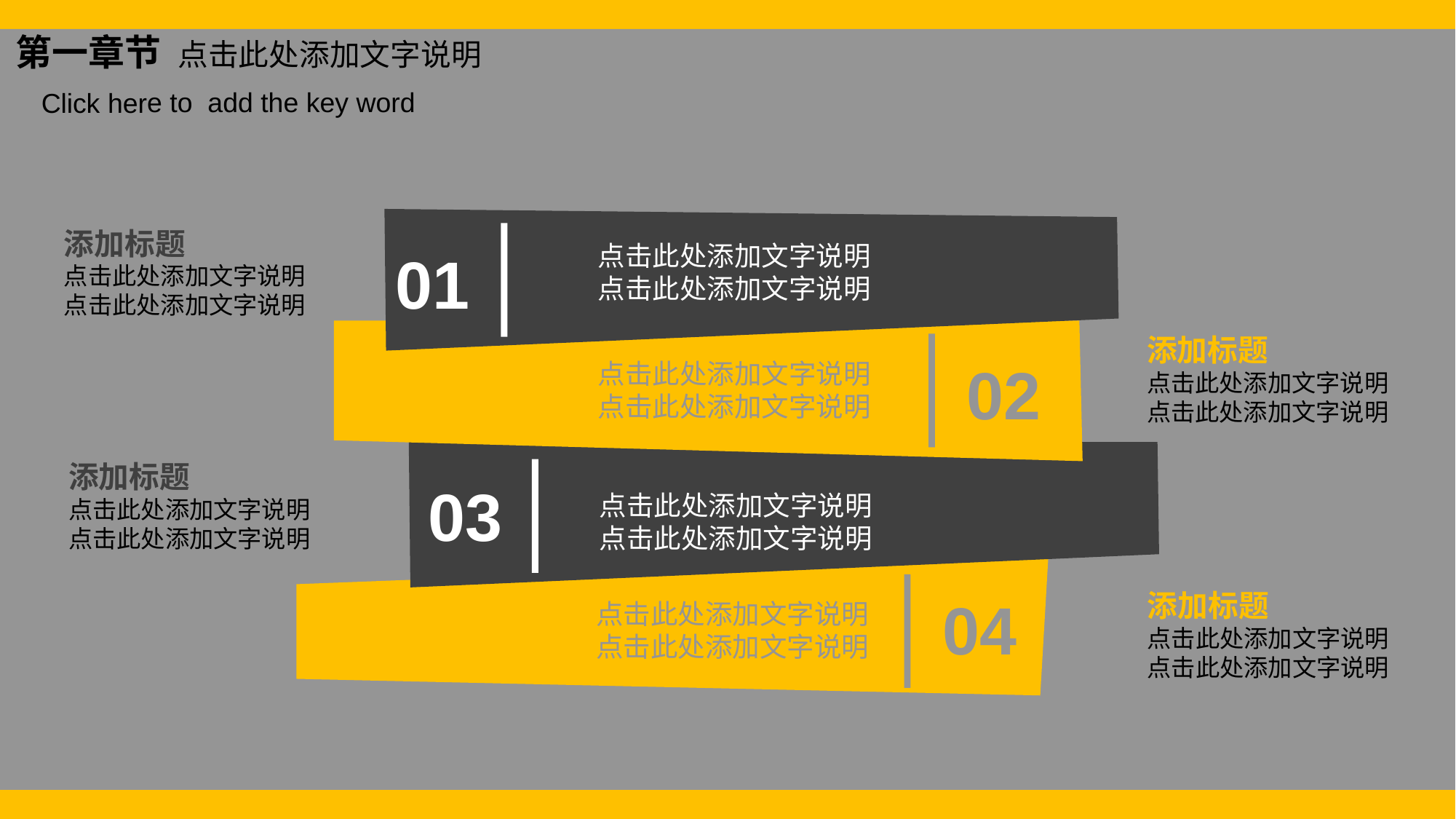

第一章节  点击此处添加文字说明
Click here to  add the key word

添加标题
点击此处添加文字说明
点击此处添加文字说明

点击此处添加文字说明
点击此处添加文字说明
01

添加标题
点击此处添加文字说明
点击此处添加文字说明

02
点击此处添加文字说明
点击此处添加文字说明

添加标题
点击此处添加文字说明
点击此处添加文字说明

03
点击此处添加文字说明
点击此处添加文字说明

添加标题
点击此处添加文字说明
点击此处添加文字说明
04
点击此处添加文字说明
点击此处添加文字说明